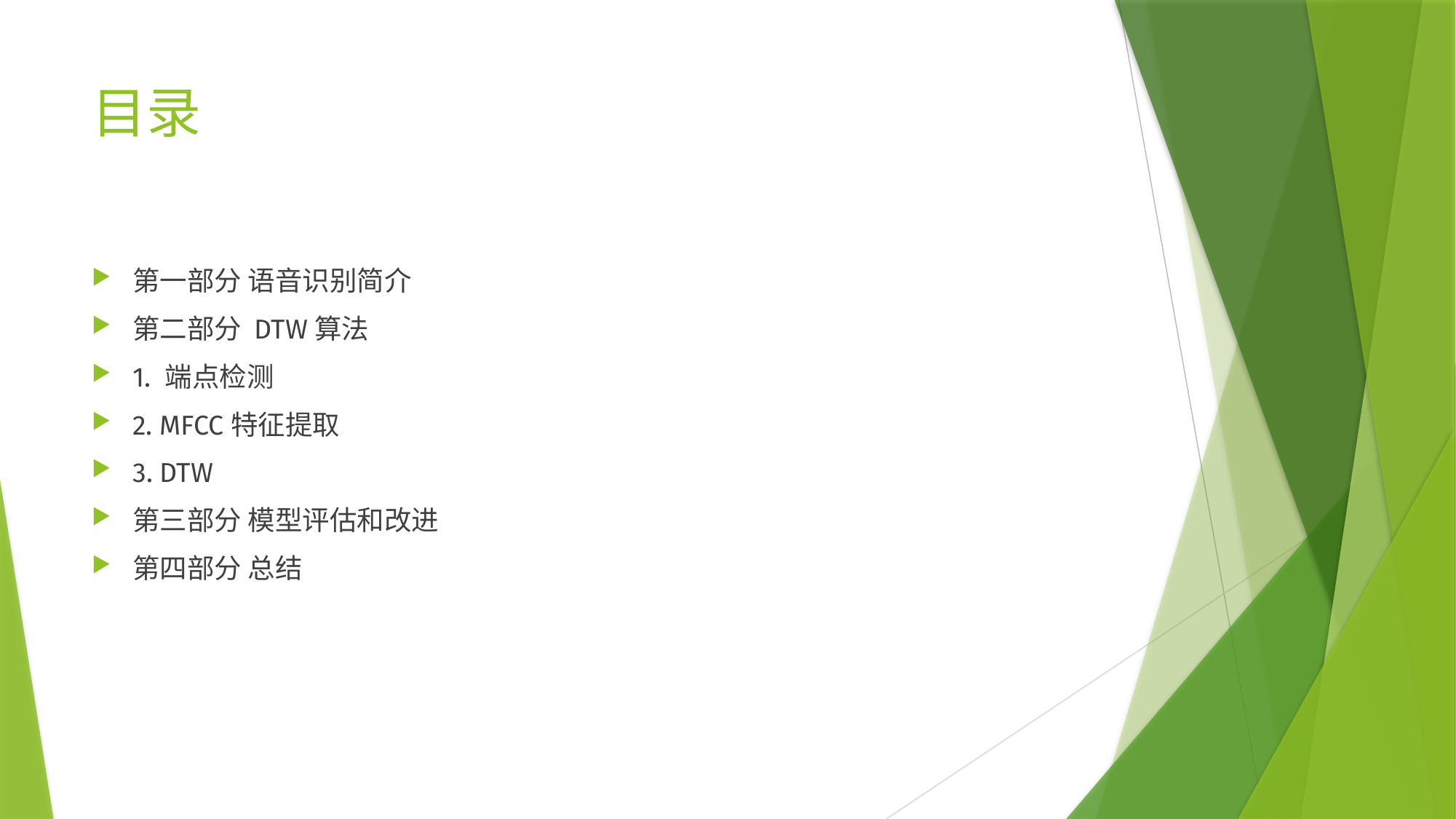

# 目录
第一部分 语音识别简介
第二部分 DTW算法
1. 端点检测
2. MFCC特征提取
3. DTW
第三部分 模型评估和改进
第四部分 总结